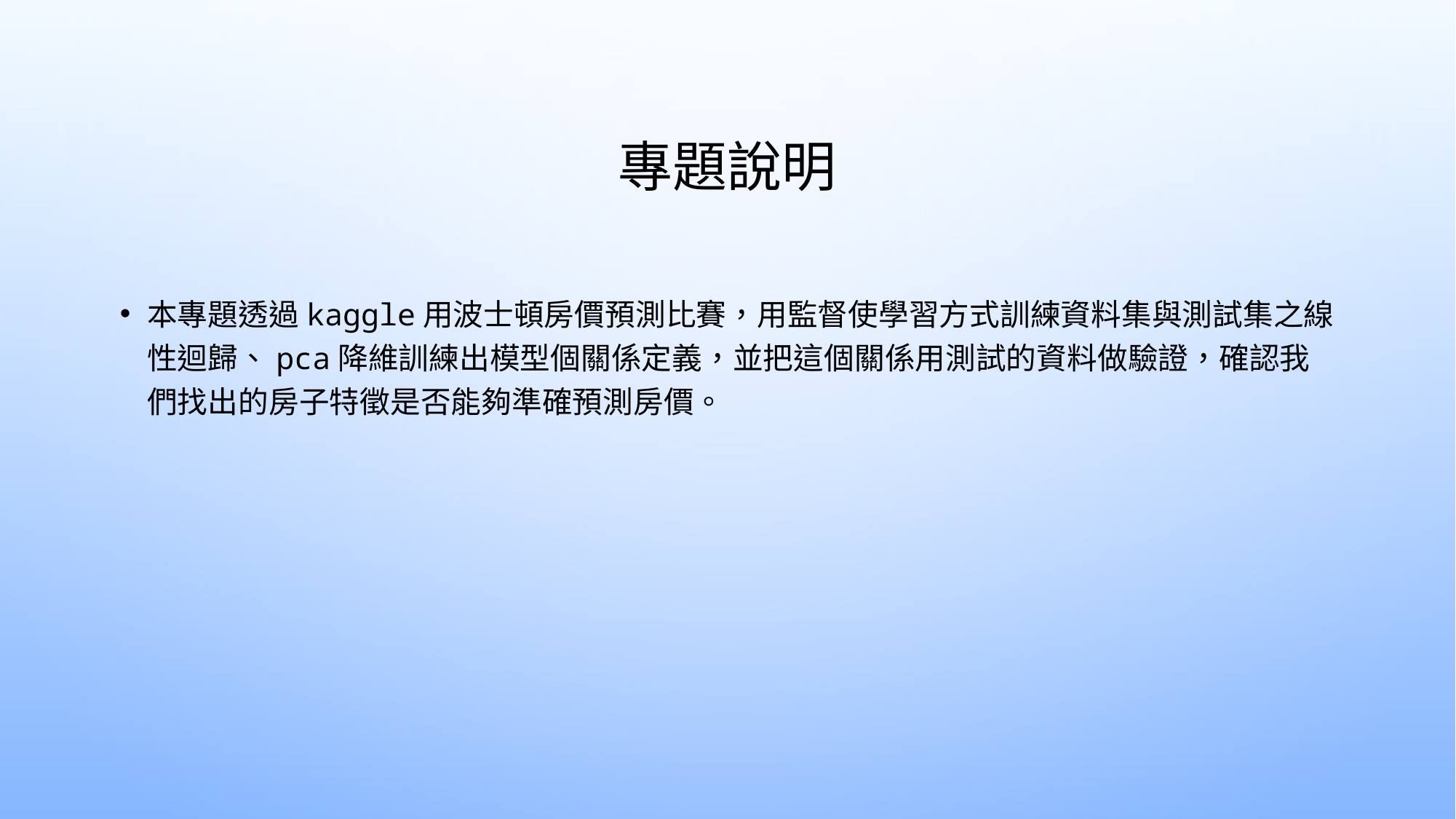

# 專題說明
本專題透過kaggle用波士頓房價預測比賽，用監督使學習方式訓練資料集與測試集之線性迴歸、pca降維訓練出模型個關係定義，並把這個關係用測試的資料做驗證，確認我們找出的房子特徵是否能夠準確預測房價。